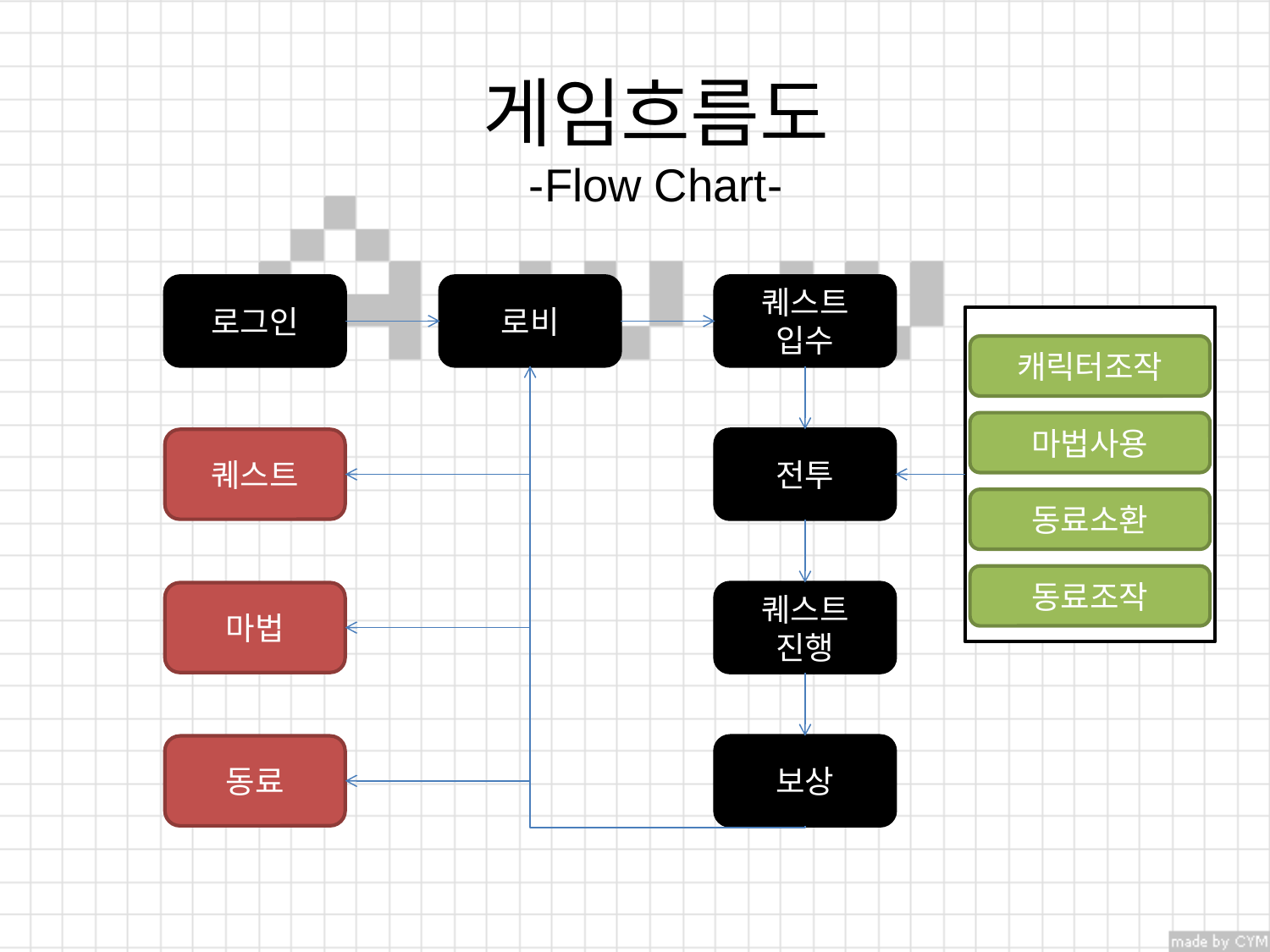

게임흐름도
-Flow Chart-
로그인
로비
퀘스트
입수

캐릭터조작
마법사용
퀘스트
전투
동료소환
동료조작
마법
퀘스트
진행
동료
보상